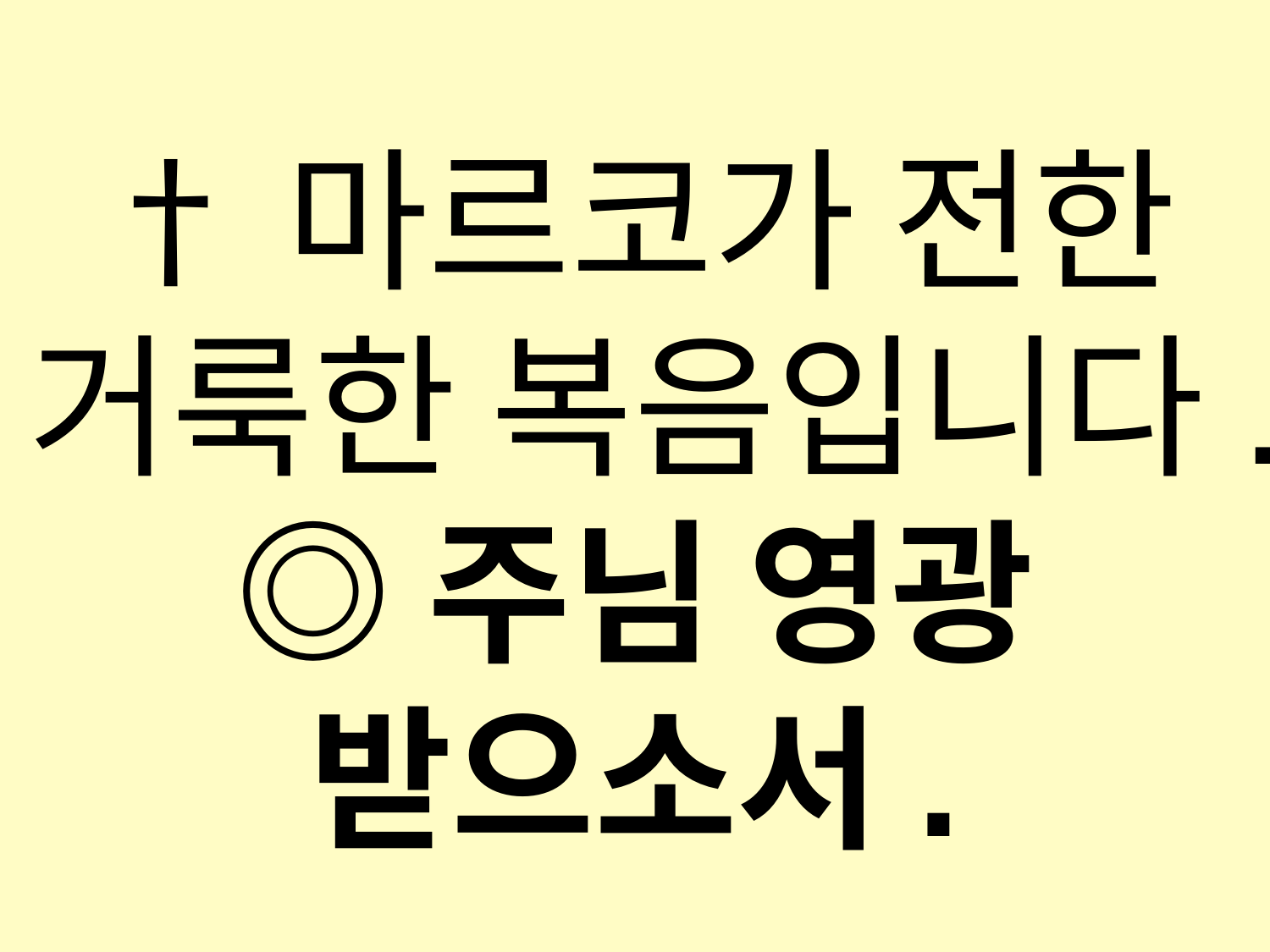

†마르코가 전한
거룩한 복음입니다.
◎주님 영광 받으소서.